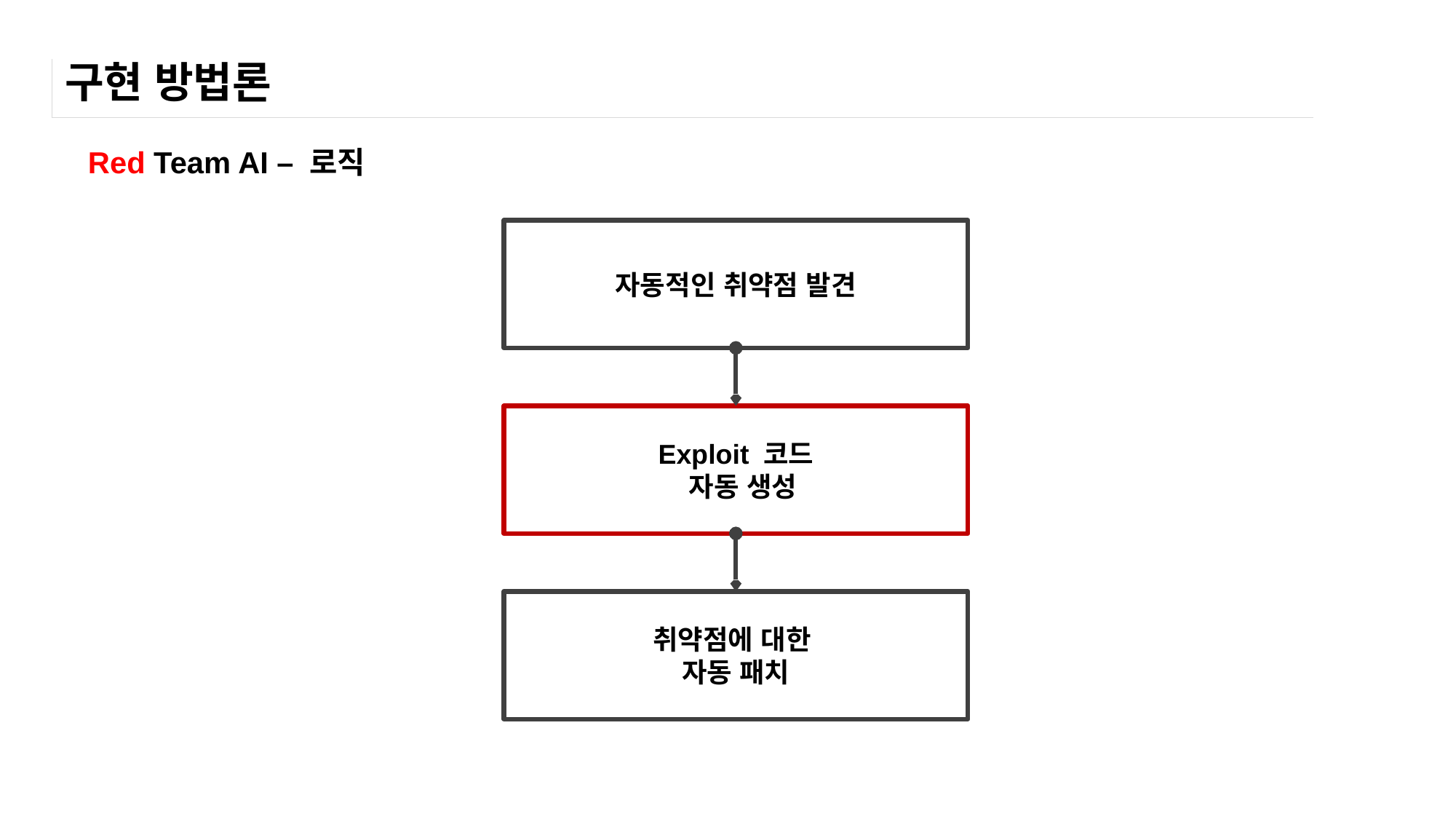

# 구현 방법론
Red Team AI – 로직
자동적인 취약점 발견
Exploit 코드
 자동 생성
취약점에 대한
자동 패치